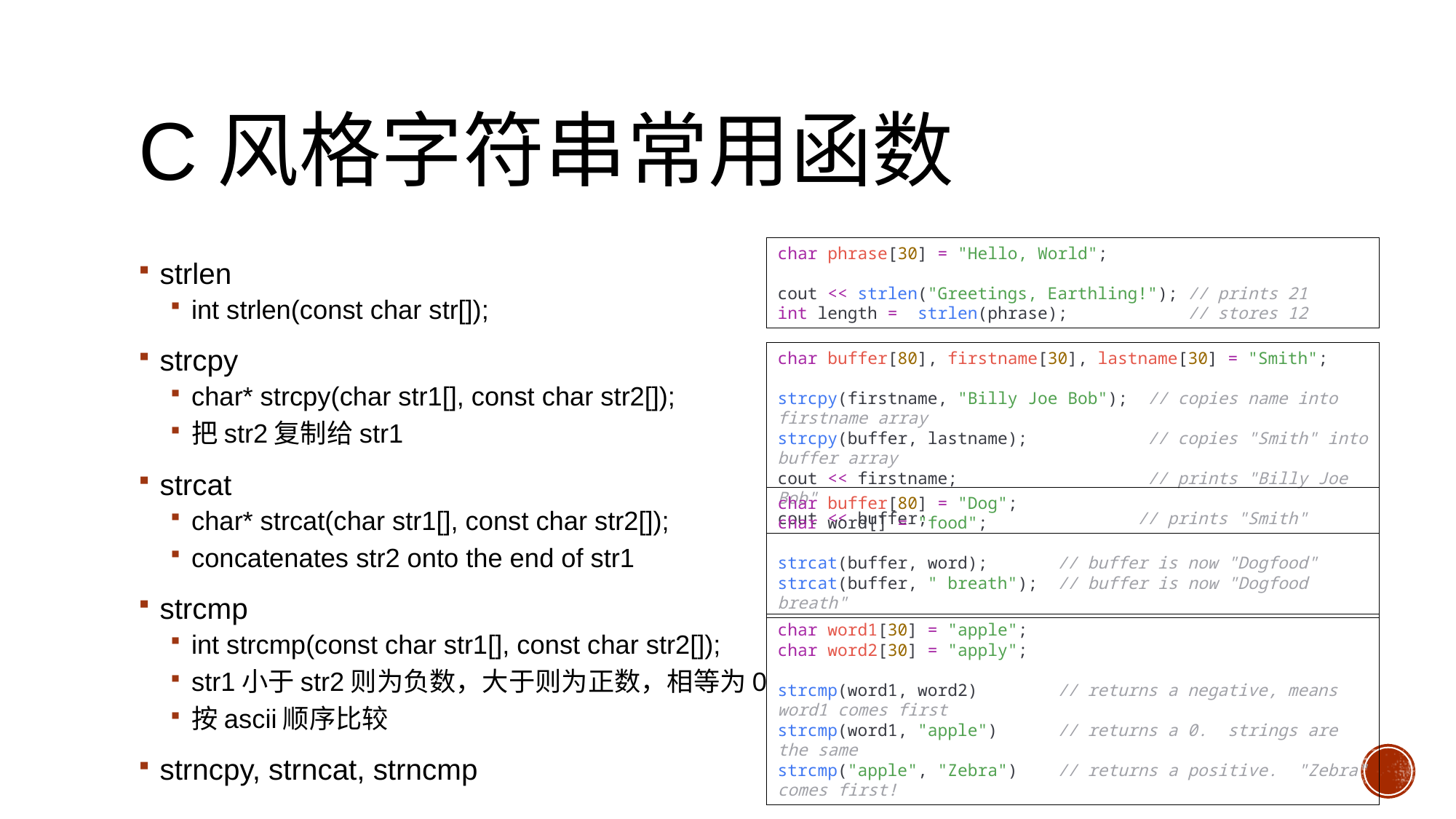

# C风格字符串常用函数
char phrase[30] = "Hello, World";
cout << strlen("Greetings, Earthling!"); // prints 21
int length =  strlen(phrase);            // stores 12
strlen
int strlen(const char str[]);
strcpy
char* strcpy(char str1[], const char str2[]);
把str2复制给str1
strcat
char* strcat(char str1[], const char str2[]);
concatenates str2 onto the end of str1
strcmp
int strcmp(const char str1[], const char str2[]);
str1小于str2则为负数，大于则为正数，相等为0
按ascii顺序比较
strncpy, strncat, strncmp

char buffer[80], firstname[30], lastname[30] = "Smith";
strcpy(firstname, "Billy Joe Bob");  // copies name into firstname array
strcpy(buffer, lastname);            // copies "Smith" into buffer array
cout << firstname;                   // prints "Billy Joe Bob"
cout << buffer;                     // prints "Smith"
char buffer[80] = "Dog";
char word[] = "food";
strcat(buffer, word);       // buffer is now "Dogfood"
strcat(buffer, " breath");  // buffer is now "Dogfood breath"
char word1[30] = "apple";
char word2[30] = "apply";
strcmp(word1, word2)        // returns a negative, means word1 comes first
strcmp(word1, "apple")      // returns a 0.  strings are the same
strcmp("apple", "Zebra")    // returns a positive.  "Zebra" comes first!